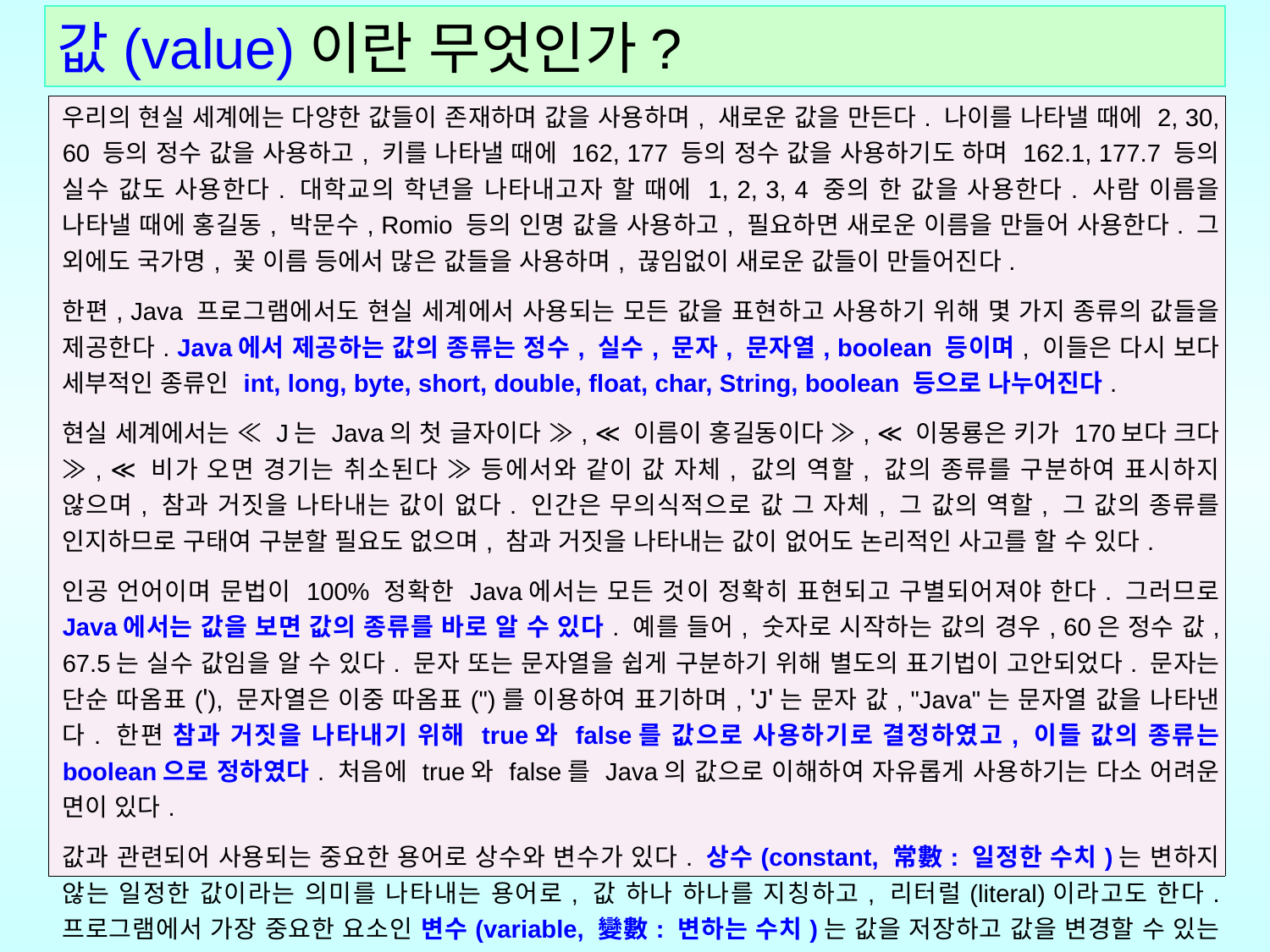

값(value)이란 무엇인가?
| 우리의 현실 세계에는 다양한 값들이 존재하며 값을 사용하며, 새로운 값을 만든다. 나이를 나타낼 때에 2, 30, 60 등의 정수 값을 사용하고, 키를 나타낼 때에 162, 177 등의 정수 값을 사용하기도 하며 162.1, 177.7 등의 실수 값도 사용한다. 대학교의 학년을 나타내고자 할 때에 1, 2, 3, 4 중의 한 값을 사용한다. 사람 이름을 나타낼 때에 홍길동, 박문수, Romio 등의 인명 값을 사용하고, 필요하면 새로운 이름을 만들어 사용한다. 그 외에도 국가명, 꽃 이름 등에서 많은 값들을 사용하며, 끊임없이 새로운 값들이 만들어진다. 한편, Java 프로그램에서도 현실 세계에서 사용되는 모든 값을 표현하고 사용하기 위해 몇 가지 종류의 값들을 제공한다. Java에서 제공하는 값의 종류는 정수, 실수, 문자, 문자열, boolean 등이며, 이들은 다시 보다 세부적인 종류인 int, long, byte, short, double, float, char, String, boolean 등으로 나누어진다. 현실 세계에서는 ≪ J는 Java의 첫 글자이다 ≫, ≪ 이름이 홍길동이다 ≫, ≪ 이몽룡은 키가 170보다 크다 ≫, ≪ 비가 오면 경기는 취소된다 ≫ 등에서와 같이 값 자체, 값의 역할, 값의 종류를 구분하여 표시하지 않으며, 참과 거짓을 나타내는 값이 없다. 인간은 무의식적으로 값 그 자체, 그 값의 역할, 그 값의 종류를 인지하므로 구태여 구분할 필요도 없으며, 참과 거짓을 나타내는 값이 없어도 논리적인 사고를 할 수 있다. 인공 언어이며 문법이 100% 정확한 Java에서는 모든 것이 정확히 표현되고 구별되어져야 한다. 그러므로 Java에서는 값을 보면 값의 종류를 바로 알 수 있다. 예를 들어, 숫자로 시작하는 값의 경우, 60은 정수 값, 67.5는 실수 값임을 알 수 있다. 문자 또는 문자열을 쉽게 구분하기 위해 별도의 표기법이 고안되었다. 문자는 단순 따옴표('), 문자열은 이중 따옴표(")를 이용하여 표기하며, 'J'는 문자 값, "Java"는 문자열 값을 나타낸다. 한편 참과 거짓을 나타내기 위해 true와 false를 값으로 사용하기로 결정하였고, 이들 값의 종류는 boolean으로 정하였다. 처음에 true와 false를 Java의 값으로 이해하여 자유롭게 사용하기는 다소 어려운 면이 있다. 값과 관련되어 사용되는 중요한 용어로 상수와 변수가 있다. 상수(constant, 常數: 일정한 수치)는 변하지 않는 일정한 값이라는 의미를 나타내는 용어로, 값 하나 하나를 지칭하고, 리터럴(literal)이라고도 한다. 프로그램에서 가장 중요한 요소인 변수(variable, 變數: 변하는 수치)는 값을 저장하고 값을 변경할 수 있는 요소라는 의미를 나타내는 용어이다. |
| --- |